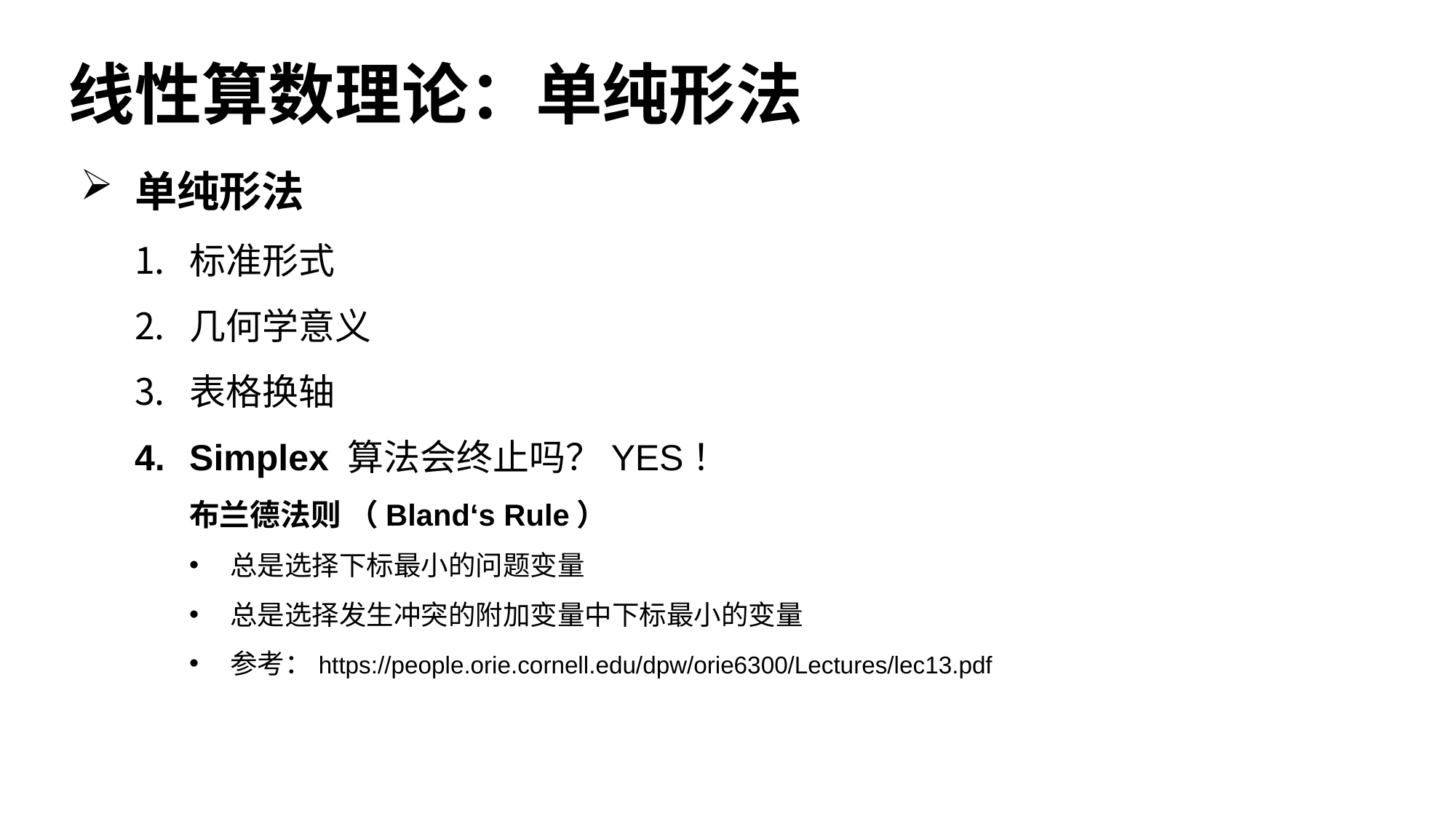

# 线性算数理论：单纯形法
单纯形法
标准形式
几何学意义
表格换轴
Simplex 算法会终止吗？YES！
布兰德法则 （Bland‘s Rule）
总是选择下标最小的问题变量
总是选择发生冲突的附加变量中下标最小的变量
参考：https://people.orie.cornell.edu/dpw/orie6300/Lectures/lec13.pdf